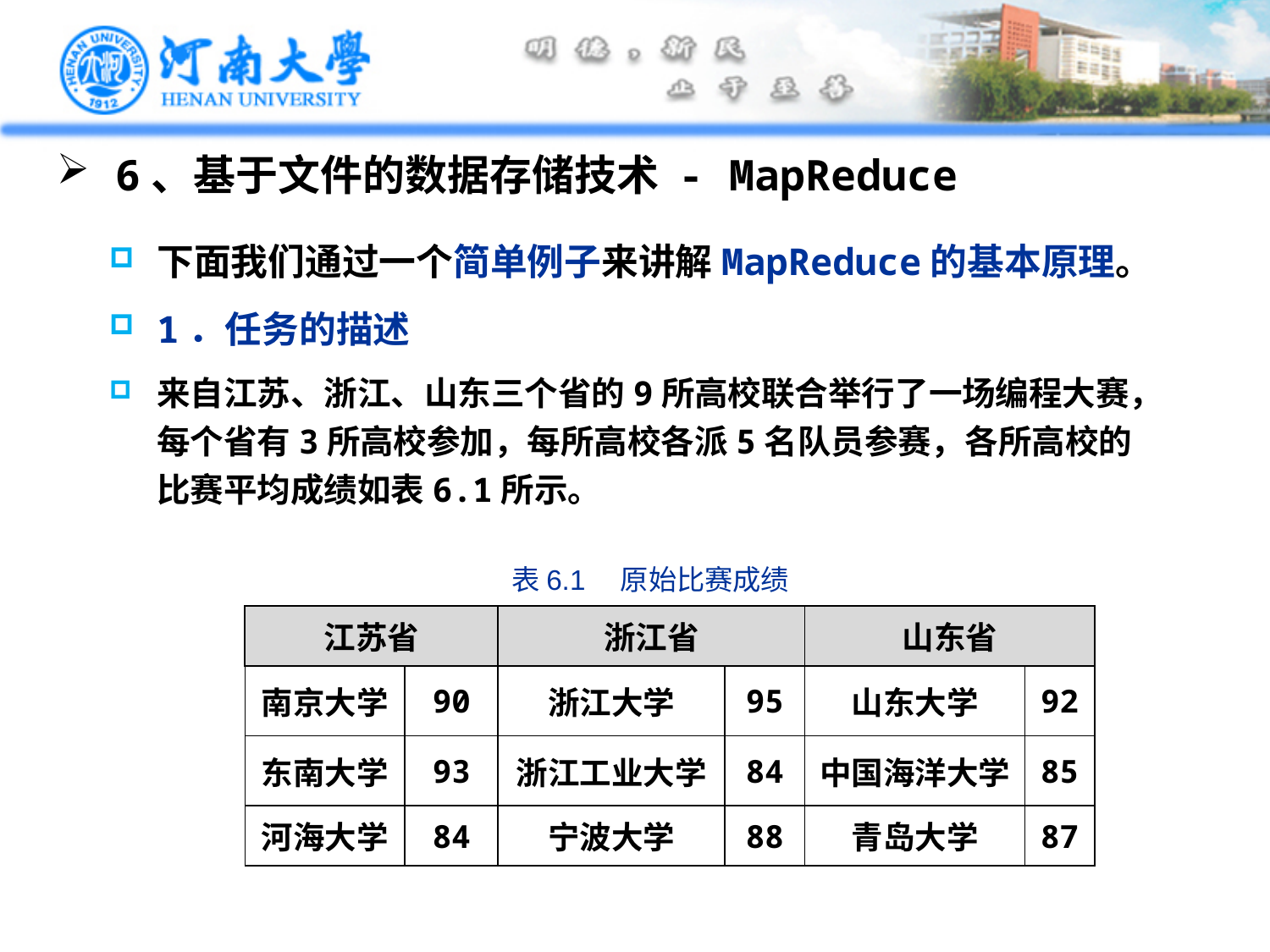

6、基于文件的数据存储技术 - MapReduce

下面我们通过一个简单例子来讲解MapReduce的基本原理。
1．任务的描述
来自江苏、浙江、山东三个省的9所高校联合举行了一场编程大赛，每个省有3所高校参加，每所高校各派5名队员参赛，各所高校的比赛平均成绩如表6.1所示。
表6.1　原始比赛成绩
| 江苏省 |  | 浙江省 |  | 山东省 |  |
| --- | --- | --- | --- | --- | --- |
| 南京大学 | 90 | 浙江大学 | 95 | 山东大学 | 92 |
| 东南大学 | 93 | 浙江工业大学 | 84 | 中国海洋大学 | 85 |
| 河海大学 | 84 | 宁波大学 | 88 | 青岛大学 | 87 |